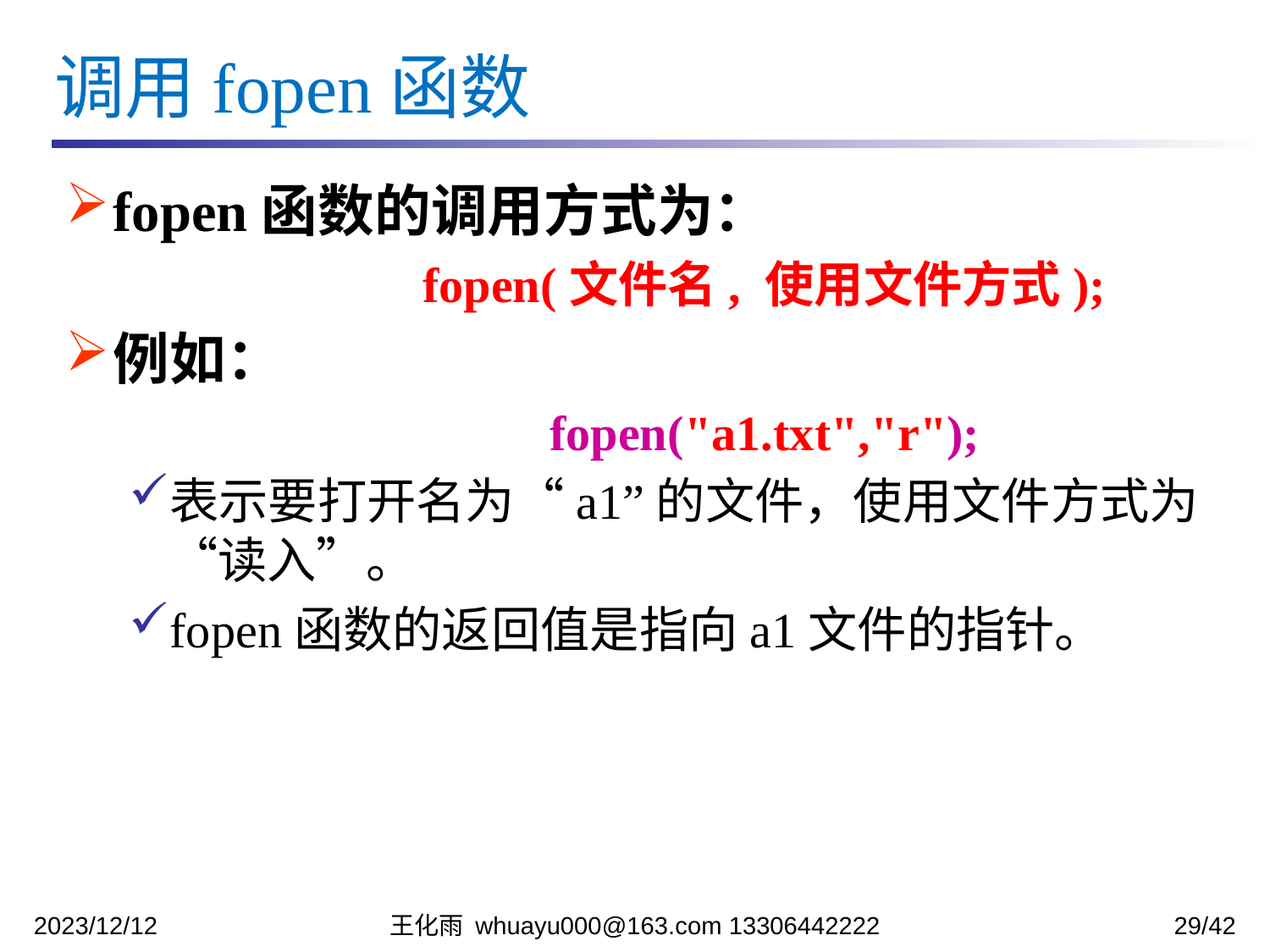

调用fopen函数
fopen函数的调用方式为：
			fopen(文件名, 使用文件方式);
例如：
				fopen("a1.txt","r");
表示要打开名为“a1”的文件，使用文件方式为“读入”。
fopen函数的返回值是指向a1文件的指针。
2023/12/12
王化雨 whuayu000@163.com 13306442222
29/42